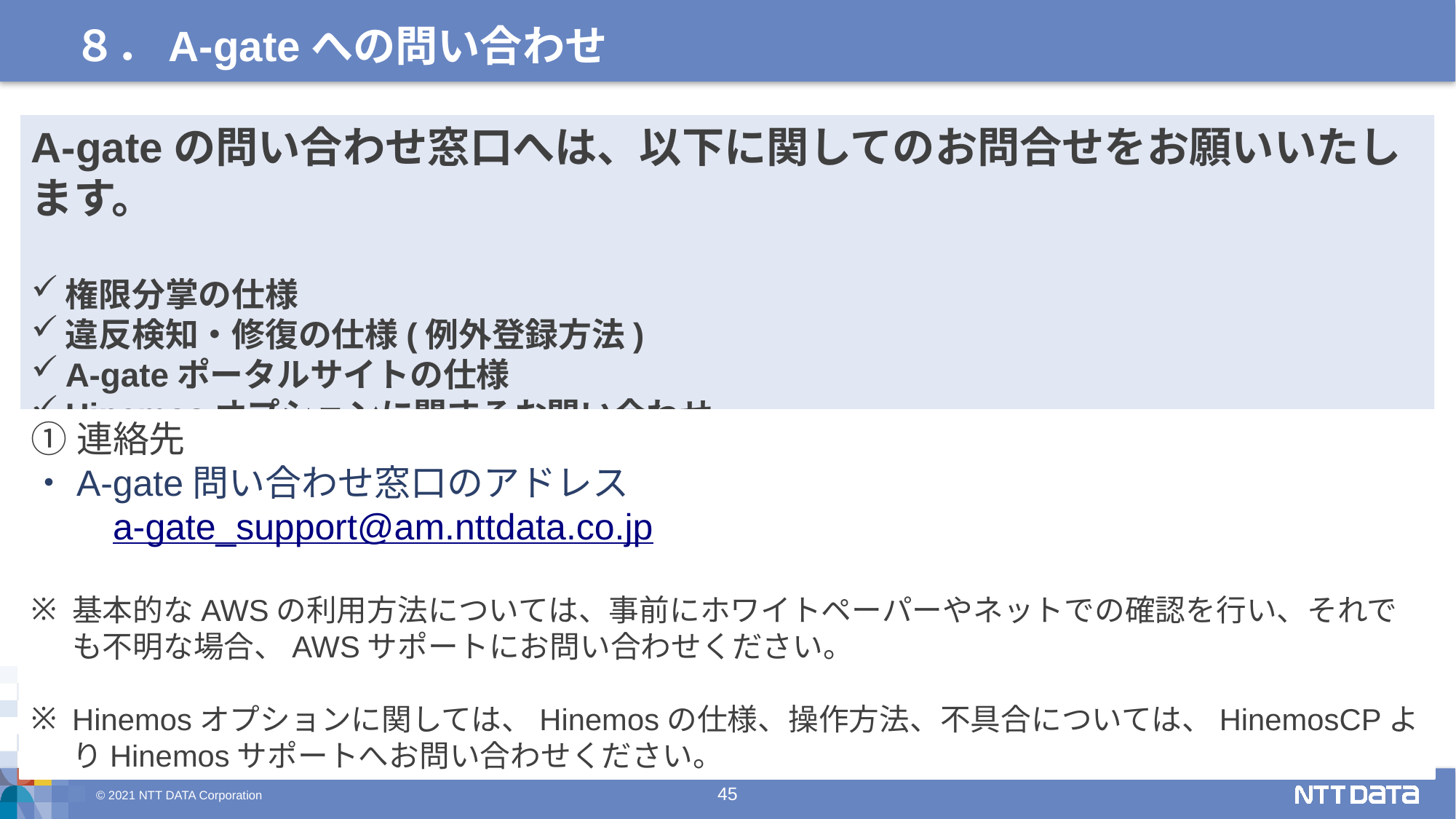

８．A-gateへの問い合わせ
A-gateの問い合わせ窓口へは、以下に関してのお問合せをお願いいたします。

権限分掌の仕様
違反検知・修復の仕様(例外登録方法)
A-gateポータルサイトの仕様
Hinemosオプションに関するお問い合わせ
①連絡先
・A-gate問い合わせ窓口のアドレス
　　a-gate_support@am.nttdata.co.jp

基本的なAWSの利用方法については、事前にホワイトペーパーやネットでの確認を行い、それでも不明な場合、AWSサポートにお問い合わせください。
Hinemosオプションに関しては、Hinemosの仕様、操作方法、不具合については、HinemosCPよりHinemosサポートへお問い合わせください。